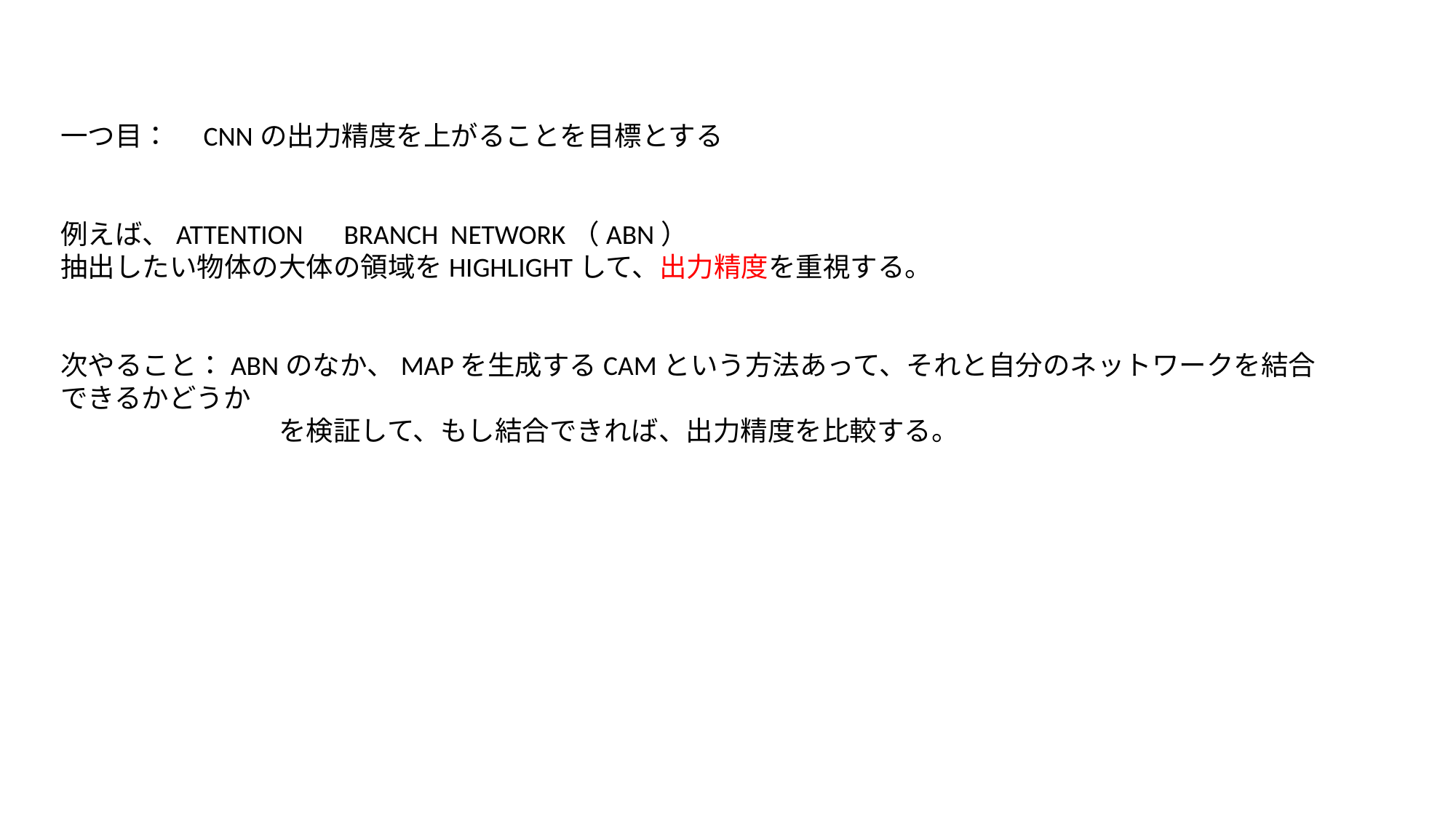

一つ目：　CNNの出力精度を上がることを目標とする

例えば、ATTENTION　BRANCH  NETWORK（ABN）
抽出したい物体の大体の領域をHIGHLIGHTして、出力精度を重視する。

次やること：ABNのなか、MAPを生成するCAMという方法あって、それと自分のネットワークを結合できるかどうか
　　　　　　　　を検証して、もし結合できれば、出力精度を比較する。